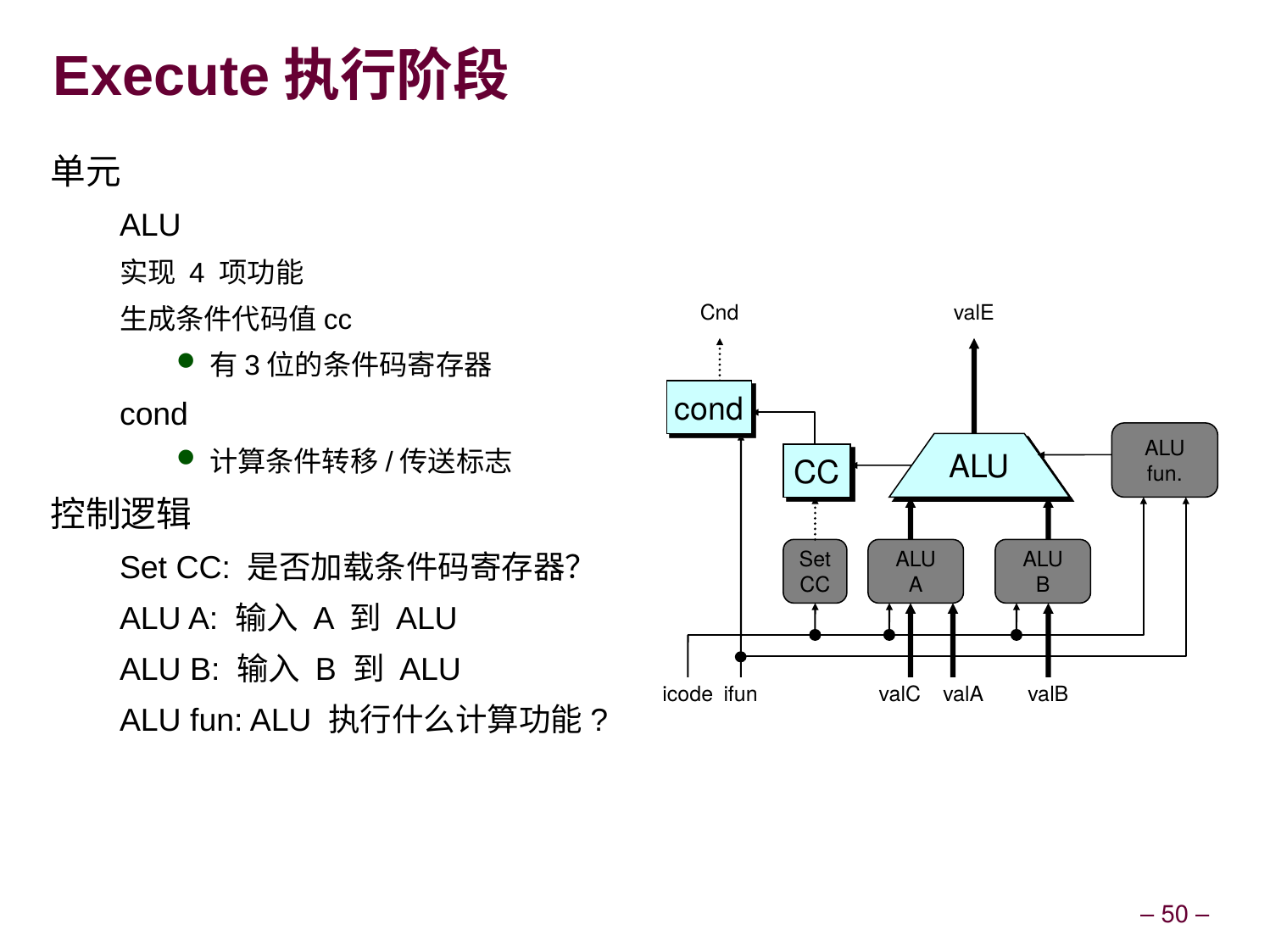

# Execute执行阶段
单元
ALU
实现 4 项功能
生成条件代码值cc
有3位的条件码寄存器
cond
计算条件转移/传送标志
控制逻辑
Set CC: 是否加载条件码寄存器？
ALU A: 输入 A 到 ALU
ALU B: 输入 B 到 ALU
ALU fun: ALU 执行什么计算功能?
Cnd
valE

cond

ALU
fun.

ALU
CC

Set
CC
ALU
A
ALU
B

icode
ifun
valC
valA
valB